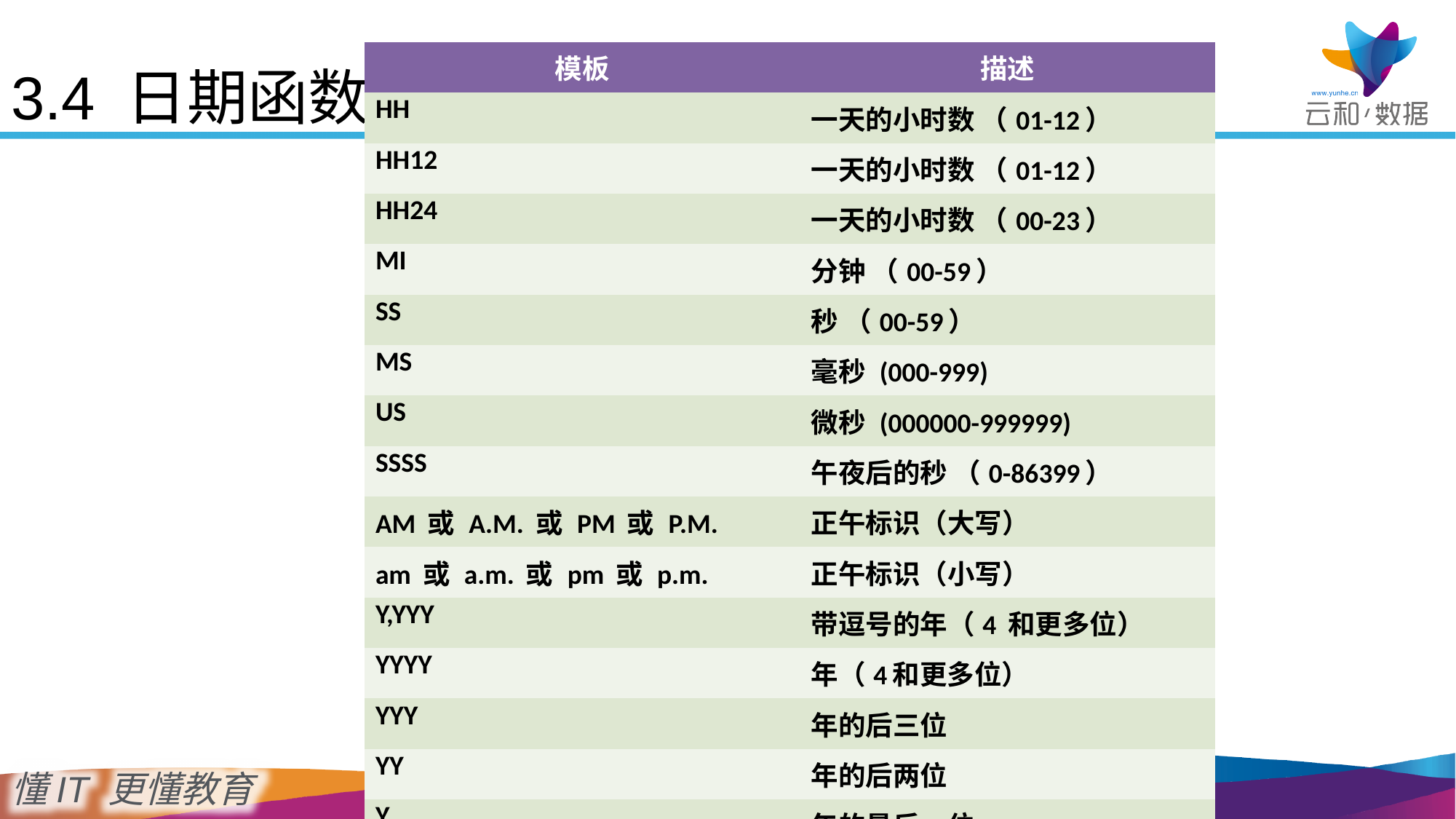

| 模板 | 描述 |
| --- | --- |
| HH | 一天的小时数 （01-12） |
| HH12 | 一天的小时数 （01-12） |
| HH24 | 一天的小时数 （00-23） |
| MI | 分钟 （00-59） |
| SS | 秒 （00-59） |
| MS | 毫秒 (000-999) |
| US | 微秒 (000000-999999) |
| SSSS | 午夜后的秒 （0-86399） |
| AM 或 A.M. 或 PM 或 P.M. | 正午标识（大写） |
| am 或 a.m. 或 pm 或 p.m. | 正午标识（小写） |
| Y,YYY | 带逗号的年（4 和更多位） |
| YYYY | 年（4和更多位） |
| YYY | 年的后三位 |
| YY | 年的后两位 |
| Y | 年的最后一位 |
3.4 日期函数